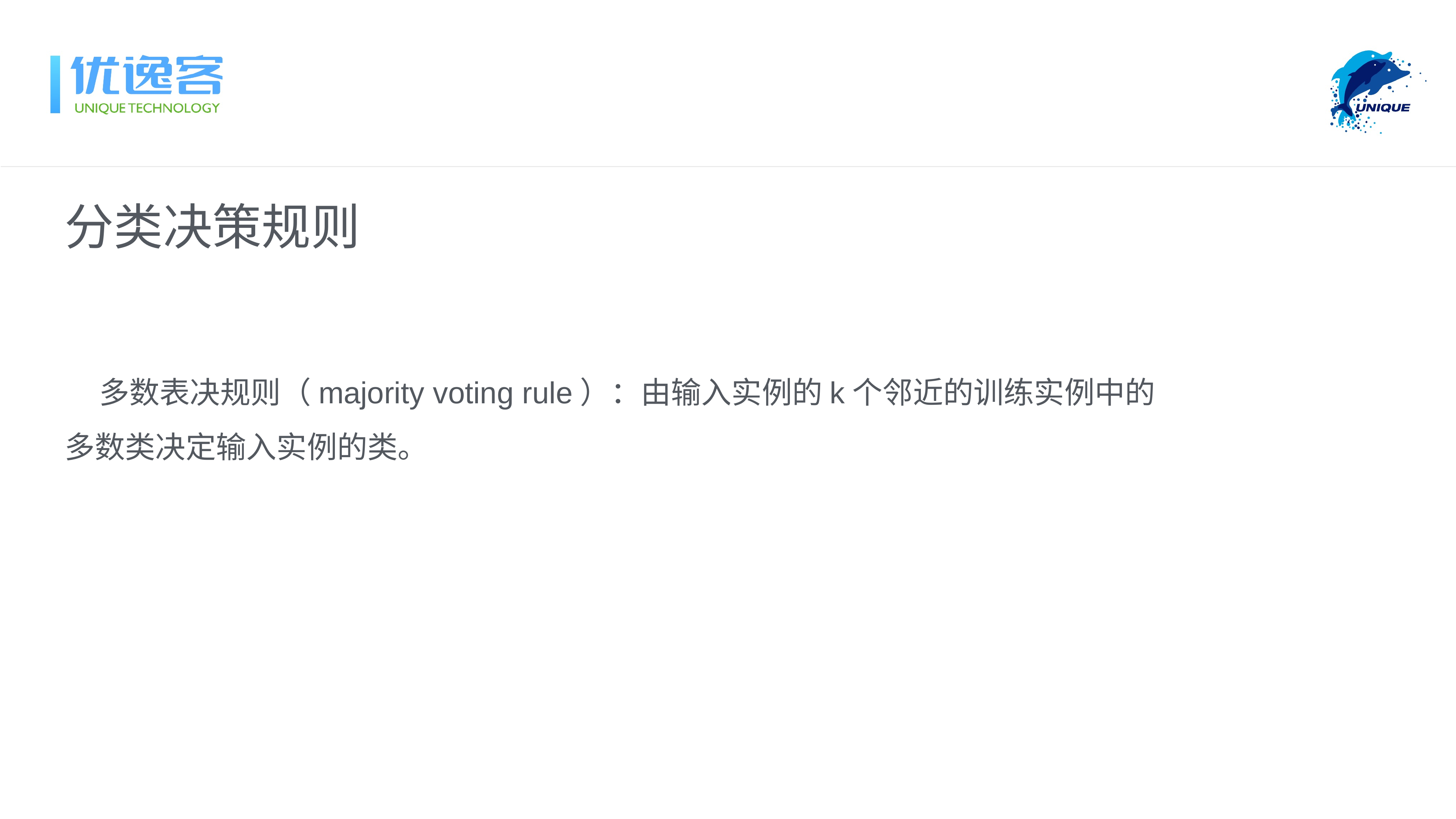

分类决策规则
    多数表决规则（majority voting rule）：由输入实例的k个邻近的训练实例中的
多数类决定输入实例的类。